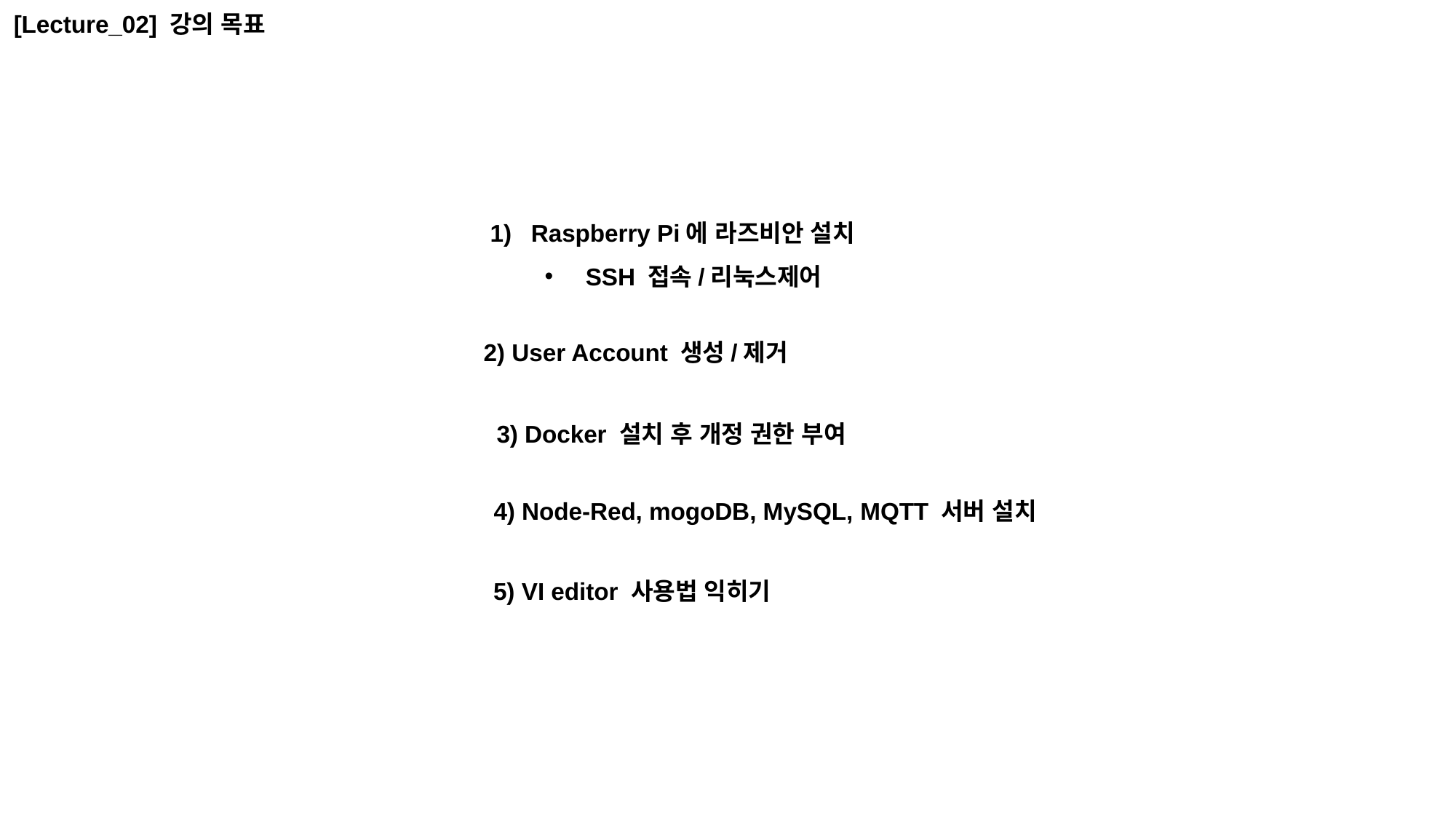

[Lecture_02] 강의 목표
Raspberry Pi에 라즈비안 설치
SSH 접속/리눅스제어
2) User Account 생성/제거
3) Docker 설치 후 개정 권한 부여
4) Node-Red, mogoDB, MySQL, MQTT 서버 설치
5) VI editor 사용법 익히기